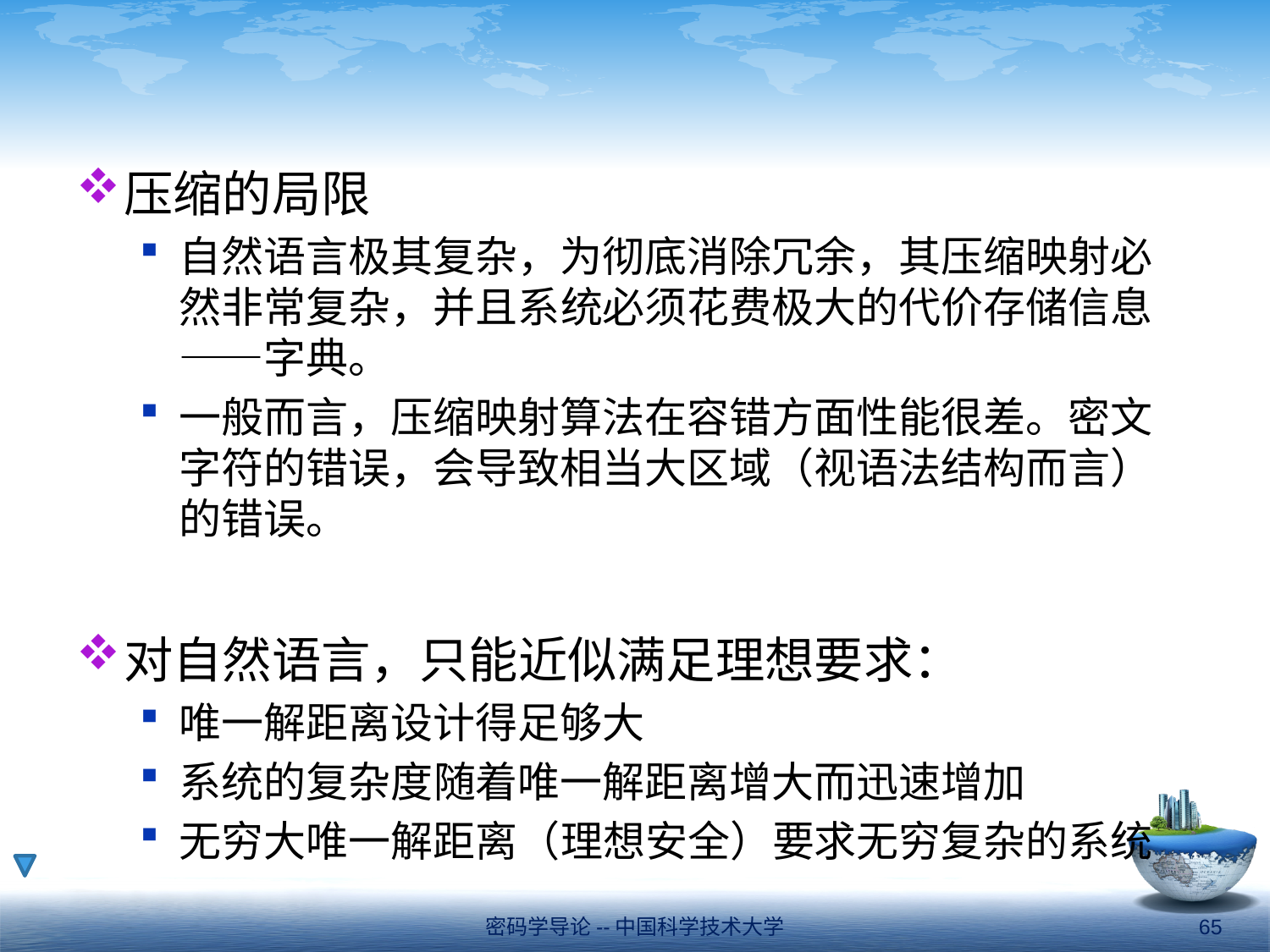

#
压缩的局限
自然语言极其复杂，为彻底消除冗余，其压缩映射必然非常复杂，并且系统必须花费极大的代价存储信息——字典。
一般而言，压缩映射算法在容错方面性能很差。密文字符的错误，会导致相当大区域（视语法结构而言）的错误。

对自然语言，只能近似满足理想要求：
唯一解距离设计得足够大
系统的复杂度随着唯一解距离增大而迅速增加
无穷大唯一解距离（理想安全）要求无穷复杂的系统

密码学导论--中国科学技术大学
65